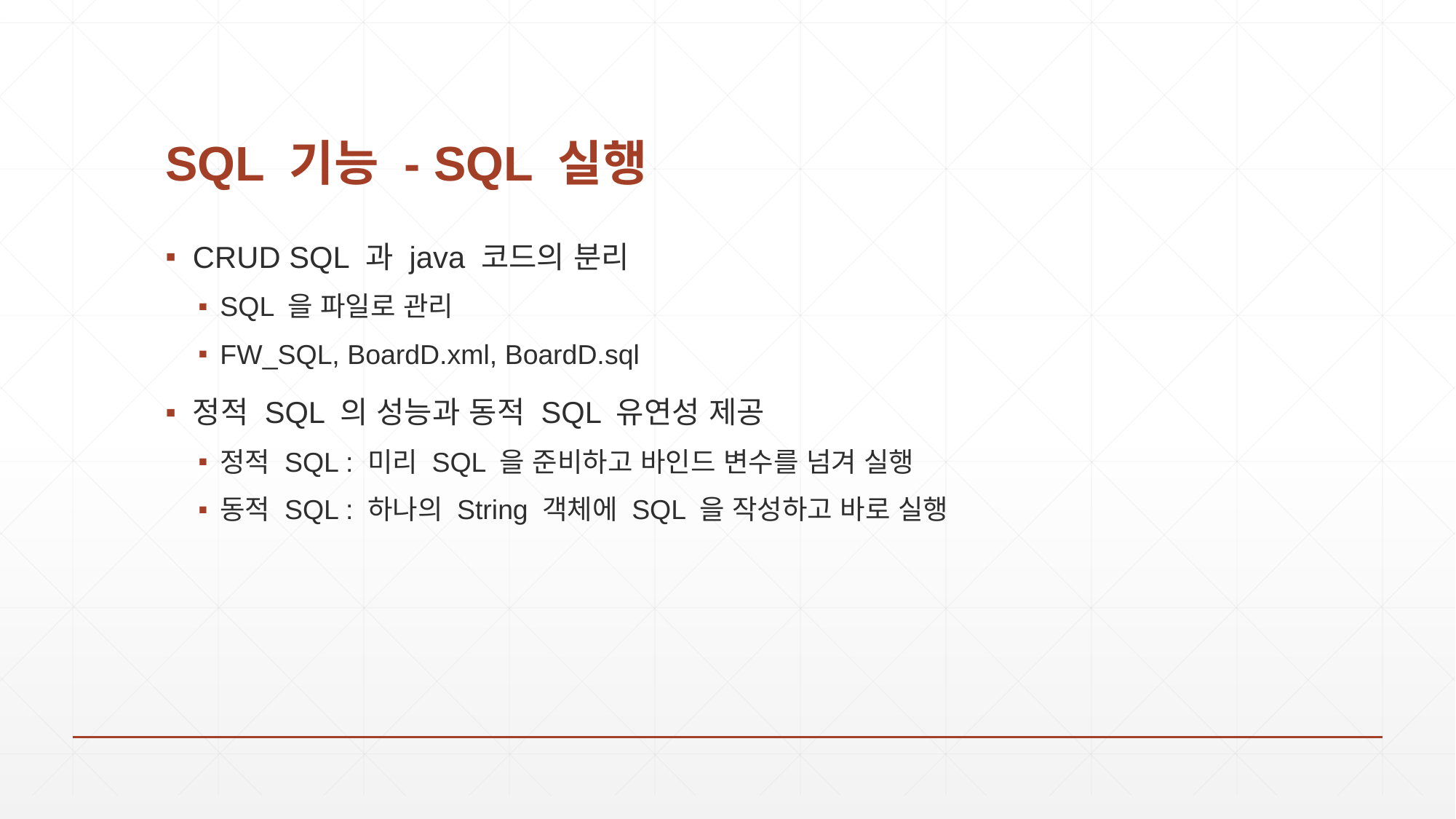

# SQL 기능 - SQL 실행
CRUD SQL 과 java 코드의 분리
SQL 을 파일로 관리
FW_SQL, BoardD.xml, BoardD.sql
정적 SQL 의 성능과 동적 SQL 유연성 제공
정적 SQL : 미리 SQL 을 준비하고 바인드 변수를 넘겨 실행
동적 SQL : 하나의 String 객체에 SQL 을 작성하고 바로 실행